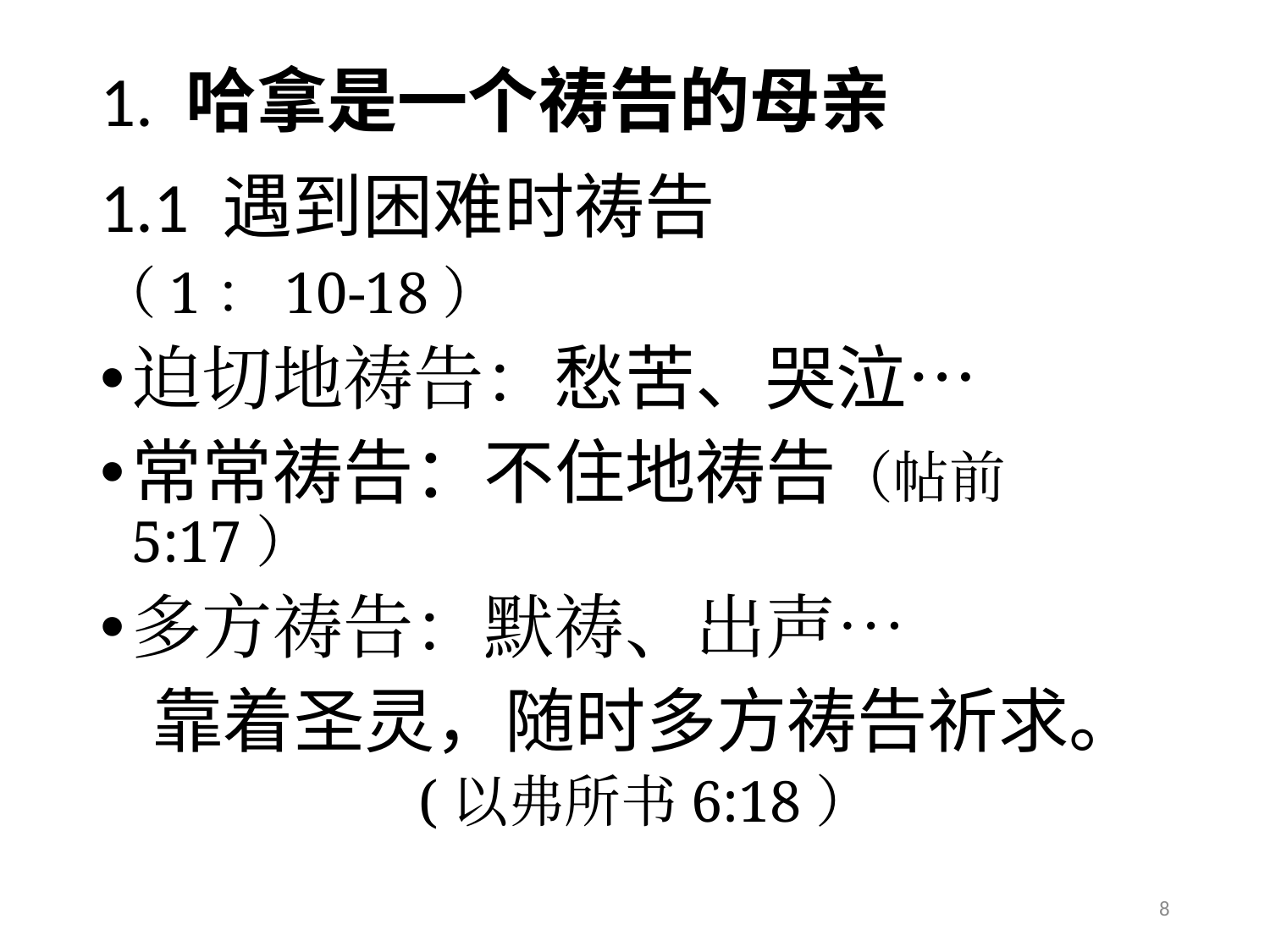

# 1. 哈拿是一个祷告的母亲
1.1 遇到困难时祷告
（1：10-18）
迫切地祷告：愁苦、哭泣…
常常祷告：不住地祷告（帖前5:17）
多方祷告：默祷、出声…
  靠着圣灵，随时多方祷告祈求。
                   (以弗所书6:18）
8